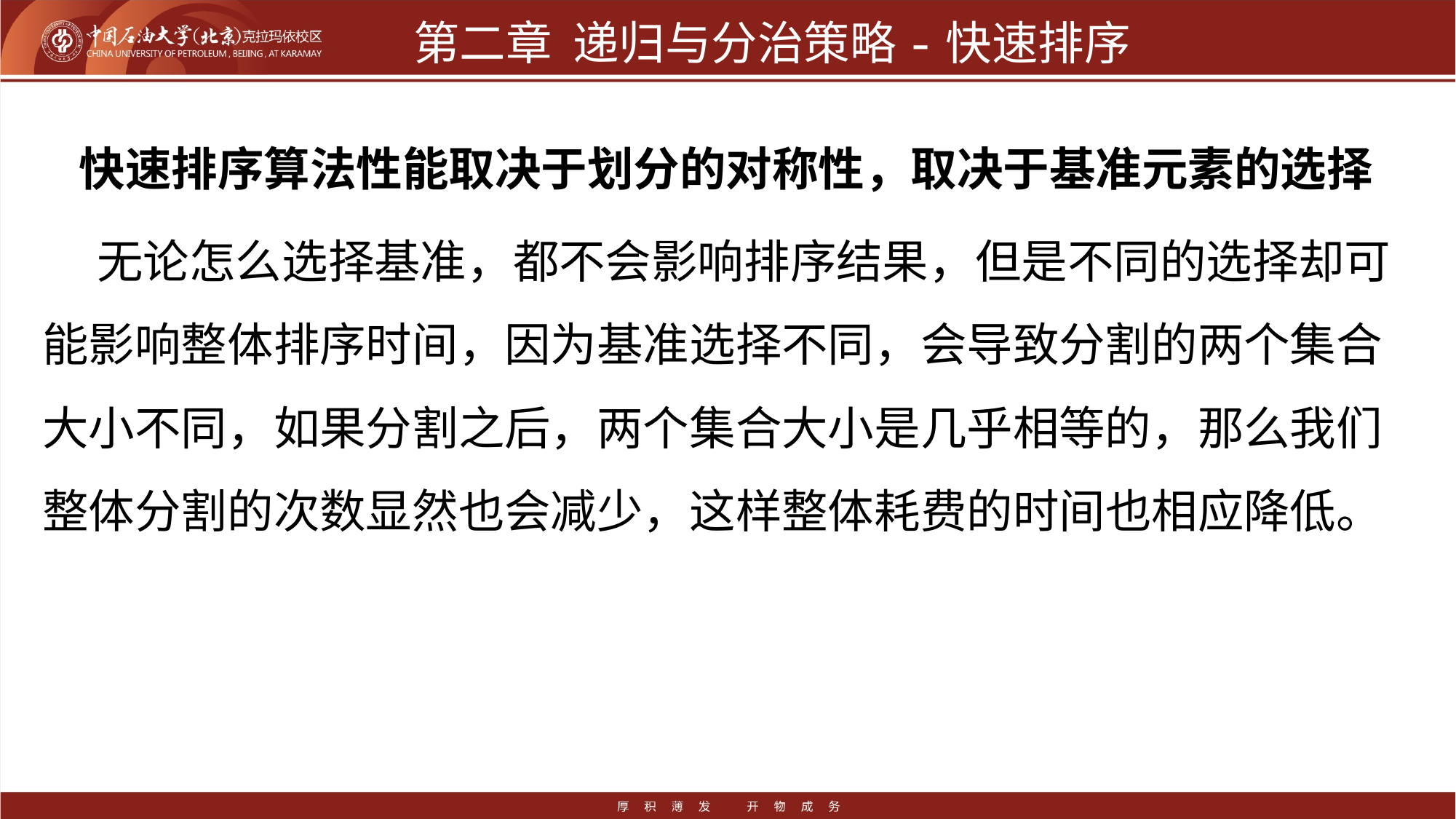

# 第二章  递归与分治策略-快速排序
快速排序算法性能取决于划分的对称性，取决于基准元素的选择
无论怎么选择基准，都不会影响排序结果，但是不同的选择却可能影响整体排序时间，因为基准选择不同，会导致分割的两个集合大小不同，如果分割之后，两个集合大小是几乎相等的，那么我们整体分割的次数显然也会减少，这样整体耗费的时间也相应降低。